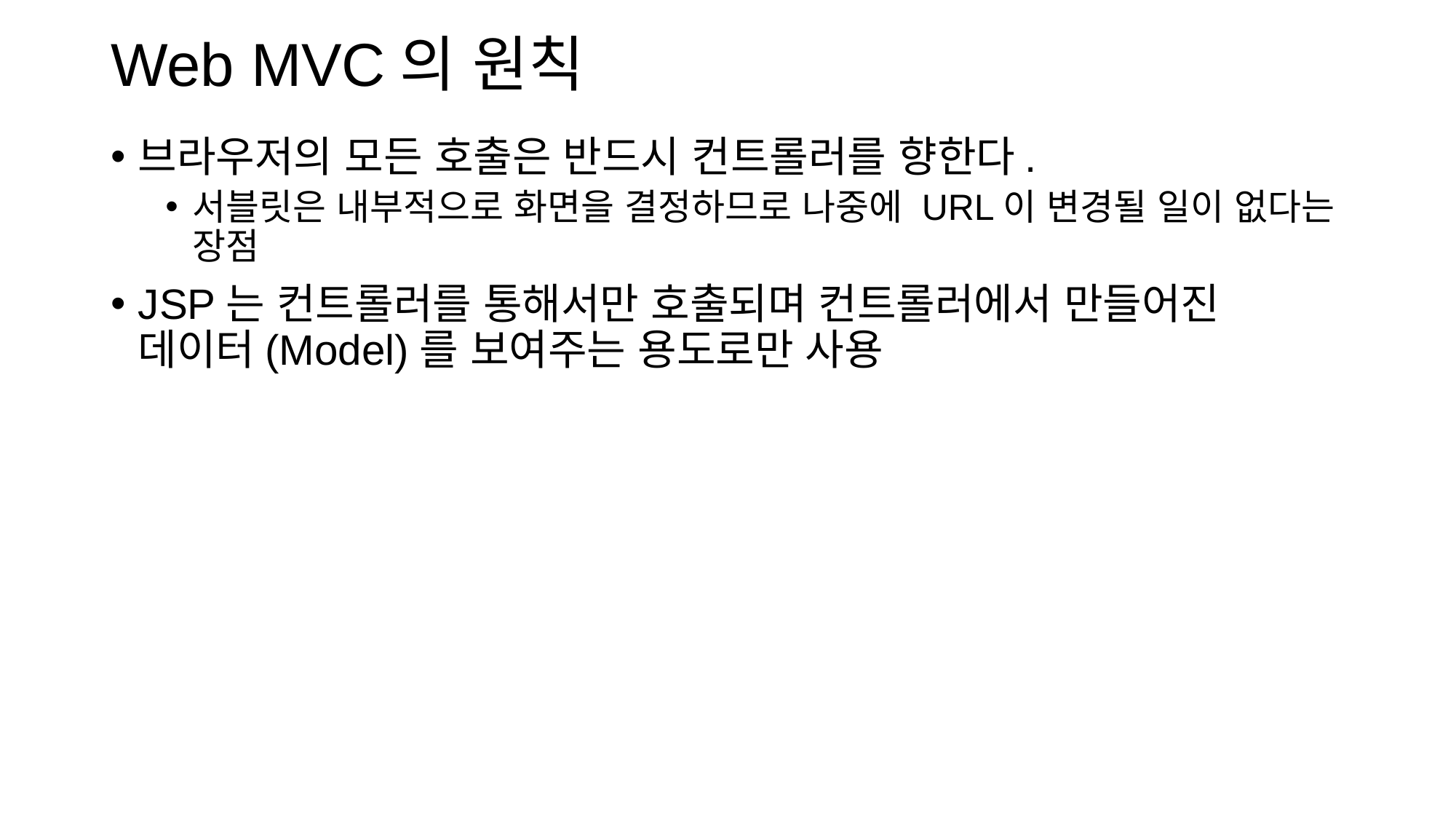

# Web MVC의 원칙
브라우저의 모든 호출은 반드시 컨트롤러를 향한다.
서블릿은 내부적으로 화면을 결정하므로 나중에 URL이 변경될 일이 없다는 장점
JSP는 컨트롤러를 통해서만 호출되며 컨트롤러에서 만들어진 데이터(Model)를 보여주는 용도로만 사용